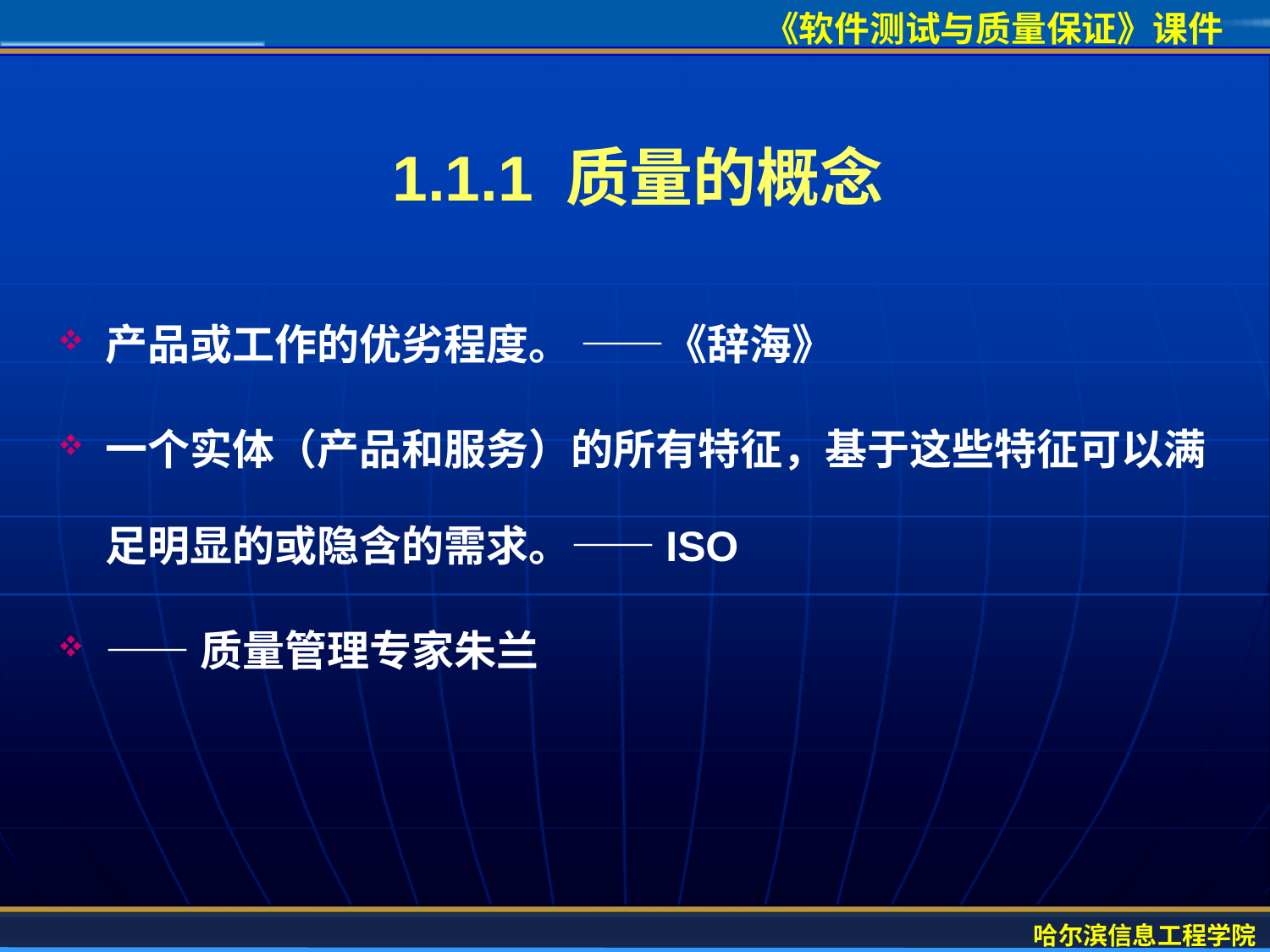

# 1.1.1 质量的概念
产品或工作的优劣程度。 ——《辞海》
一个实体（产品和服务）的所有特征，基于这些特征可以满足明显的或隐含的需求。——ISO
——质量管理专家朱兰